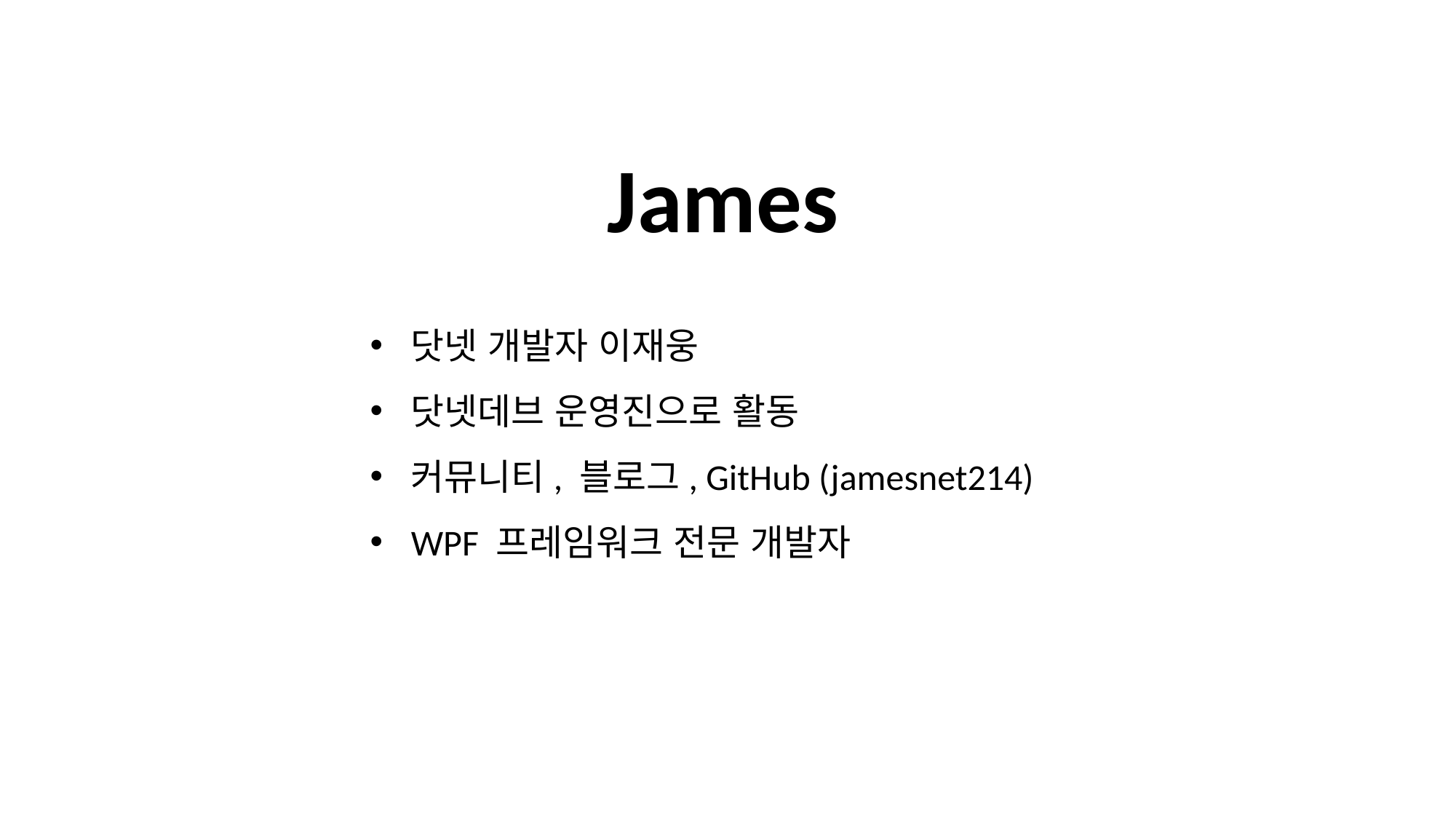

James
닷넷 개발자 이재웅
닷넷데브 운영진으로 활동
커뮤니티, 블로그, GitHub (jamesnet214)
WPF 프레임워크 전문 개발자